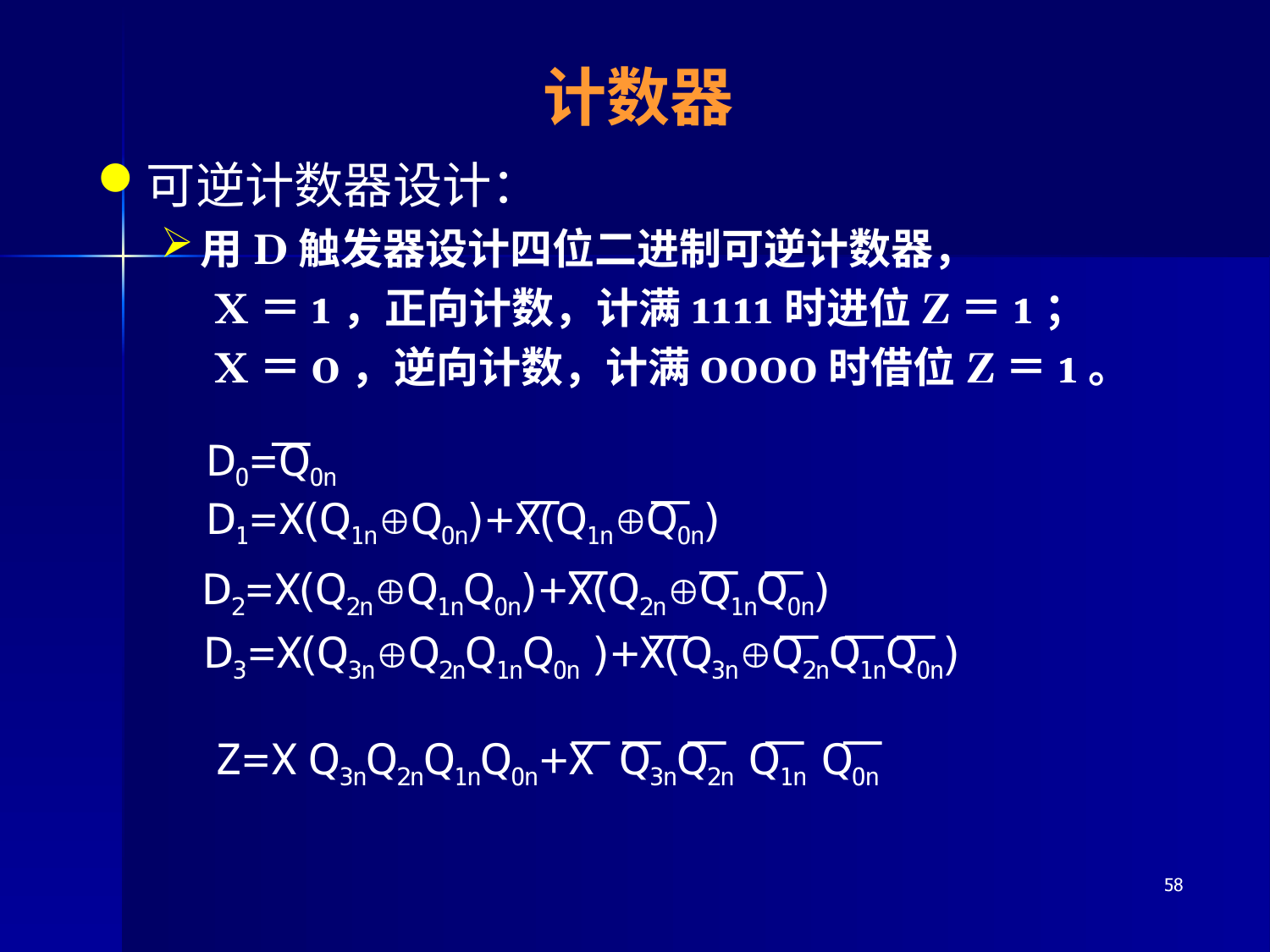

# 计数器
可逆计数器设计：
用D触发器设计四位二进制可逆计数器，
     X＝1，正向计数，计满1111时进位Z＝1；
     X＝0，逆向计数，计满0000时借位Z＝1。
     —
D0=Q0n
                        —       —
D1=X(Q1n⊕Q0n)+X(Q1n⊕Q0n)
                            —       —  —
D2=X(Q2n⊕Q1nQ0n)+X(Q2n⊕Q1nQ0n)
                                  —       —  — —
D3=X(Q3n⊕Q2nQ1nQ0n )+X(Q3n⊕Q2nQ1nQ0n)
                           — —  —   —   —
Z=X Q3nQ2nQ1nQ0n+X  Q3nQ2n  Q1n  Q0n
58